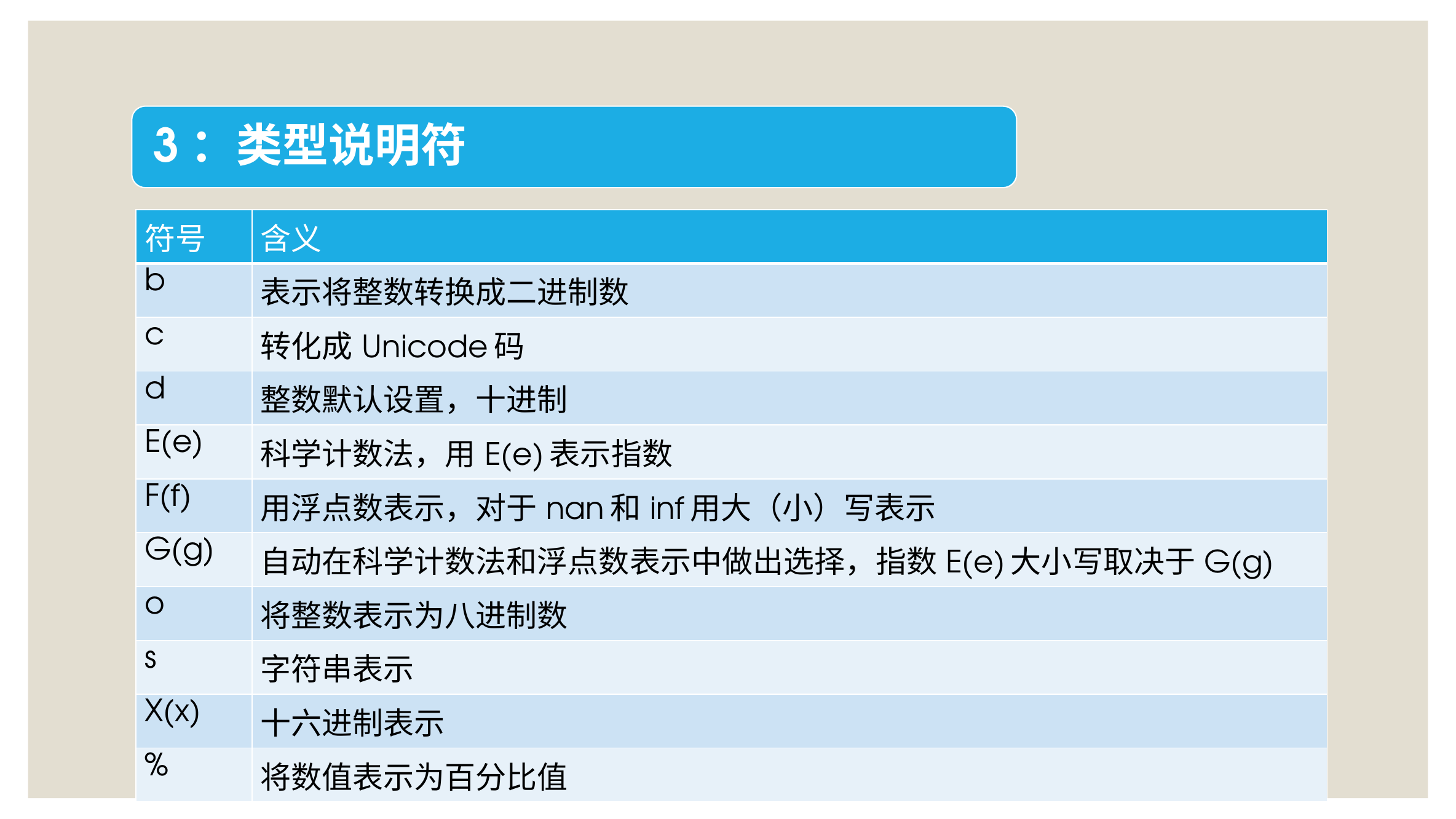

3：类型说明符
| 符号 | 含义 |
| --- | --- |
| b | 表示将整数转换成二进制数 |
| c | 转化成Unicode码 |
| d | 整数默认设置，十进制 |
| E(e) | 科学计数法，用E(e)表示指数 |
| F(f) | 用浮点数表示，对于nan和inf用大（小）写表示 |
| G(g) | 自动在科学计数法和浮点数表示中做出选择，指数E(e)大小写取决于G(g) |
| o | 将整数表示为八进制数 |
| s | 字符串表示 |
| X(x) | 十六进制表示 |
| % | 将数值表示为百分比值 |